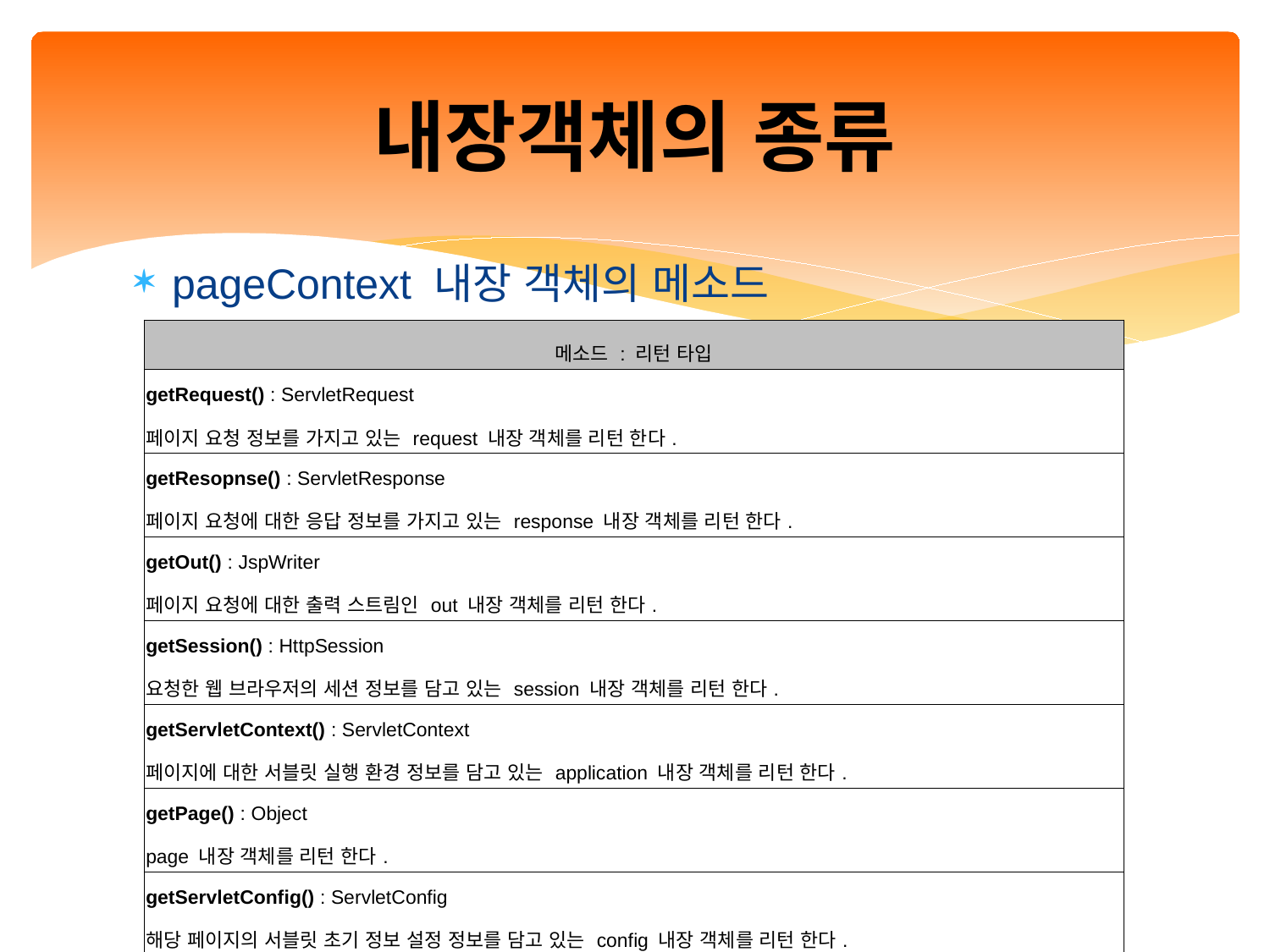

# 내장객체의 종류
pageContext 내장 객체의 메소드
| 메소드 : 리턴 타입 |
| --- |
| getRequest() : ServletRequest 페이지 요청 정보를 가지고 있는 request 내장 객체를 리턴 한다. |
| getResopnse() : ServletResponse 페이지 요청에 대한 응답 정보를 가지고 있는 response 내장 객체를 리턴 한다. |
| getOut() : JspWriter 페이지 요청에 대한 출력 스트림인 out 내장 객체를 리턴 한다. |
| getSession() : HttpSession 요청한 웹 브라우저의 세션 정보를 담고 있는 session 내장 객체를 리턴 한다. |
| getServletContext() : ServletContext 페이지에 대한 서블릿 실행 환경 정보를 담고 있는 application 내장 객체를 리턴 한다. |
| getPage() : Object page 내장 객체를 리턴 한다. |
| getServletConfig() : ServletConfig 해당 페이지의 서블릿 초기 정보 설정 정보를 담고 있는 config 내장 객체를 리턴 한다. |
| getException() : Exception 페이지 실행 중에 발생되는 에러 페이지에 대한 예외정보를 갖고 있는 exception 내장 객체를 리턴 한다. |